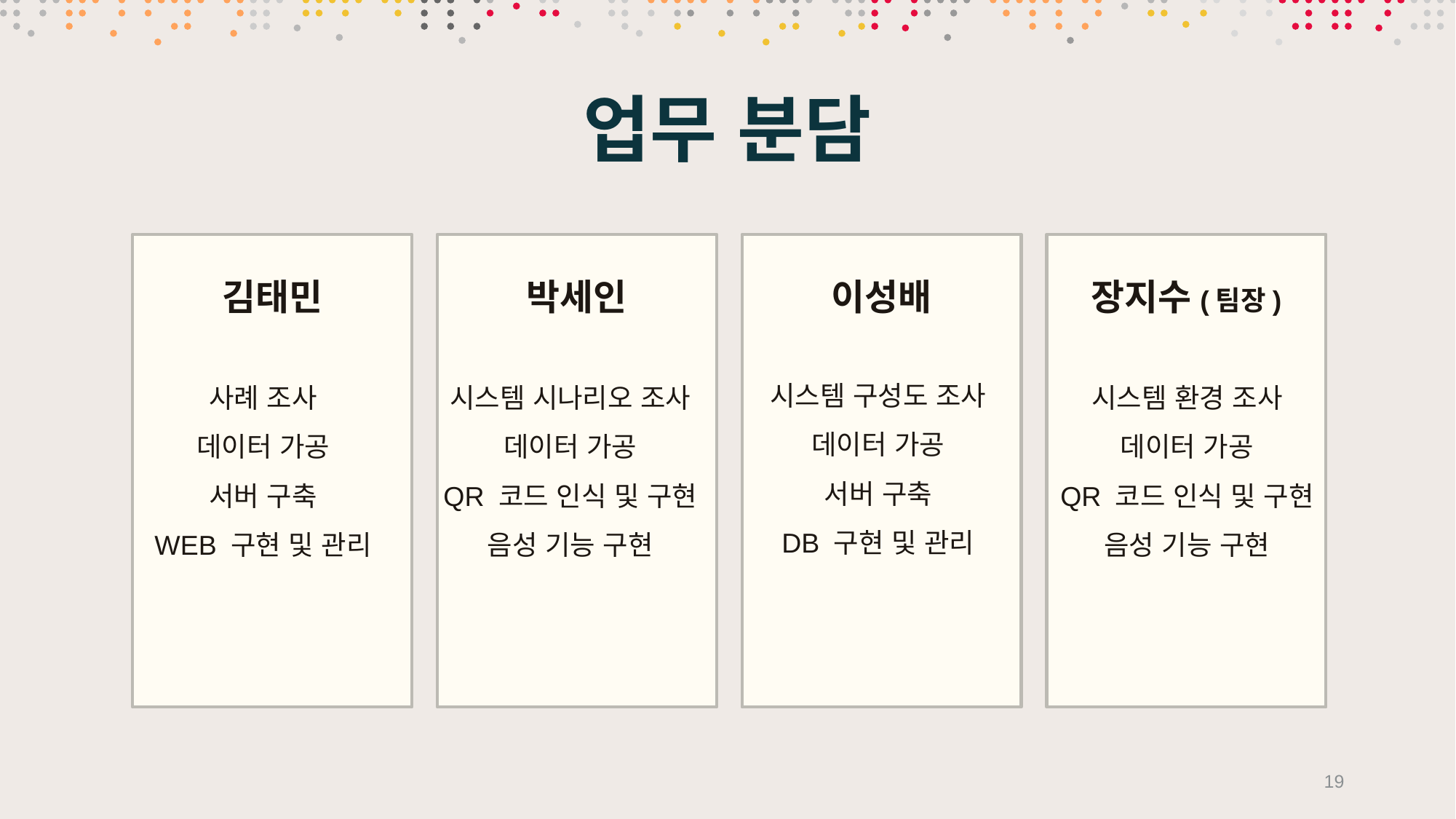

# 업무 분담
김태민

박세인

이성배

장지수(팀장)

시스템 구성도 조사
데이터 가공
서버 구축
DB 구현 및 관리

사례 조사
데이터 가공
서버 구축
WEB 구현 및 관리

시스템 시나리오 조사
데이터 가공
QR 코드 인식 및 구현
음성 기능 구현

시스템 환경 조사
데이터 가공
QR 코드 인식 및 구현
음성 기능 구현

19